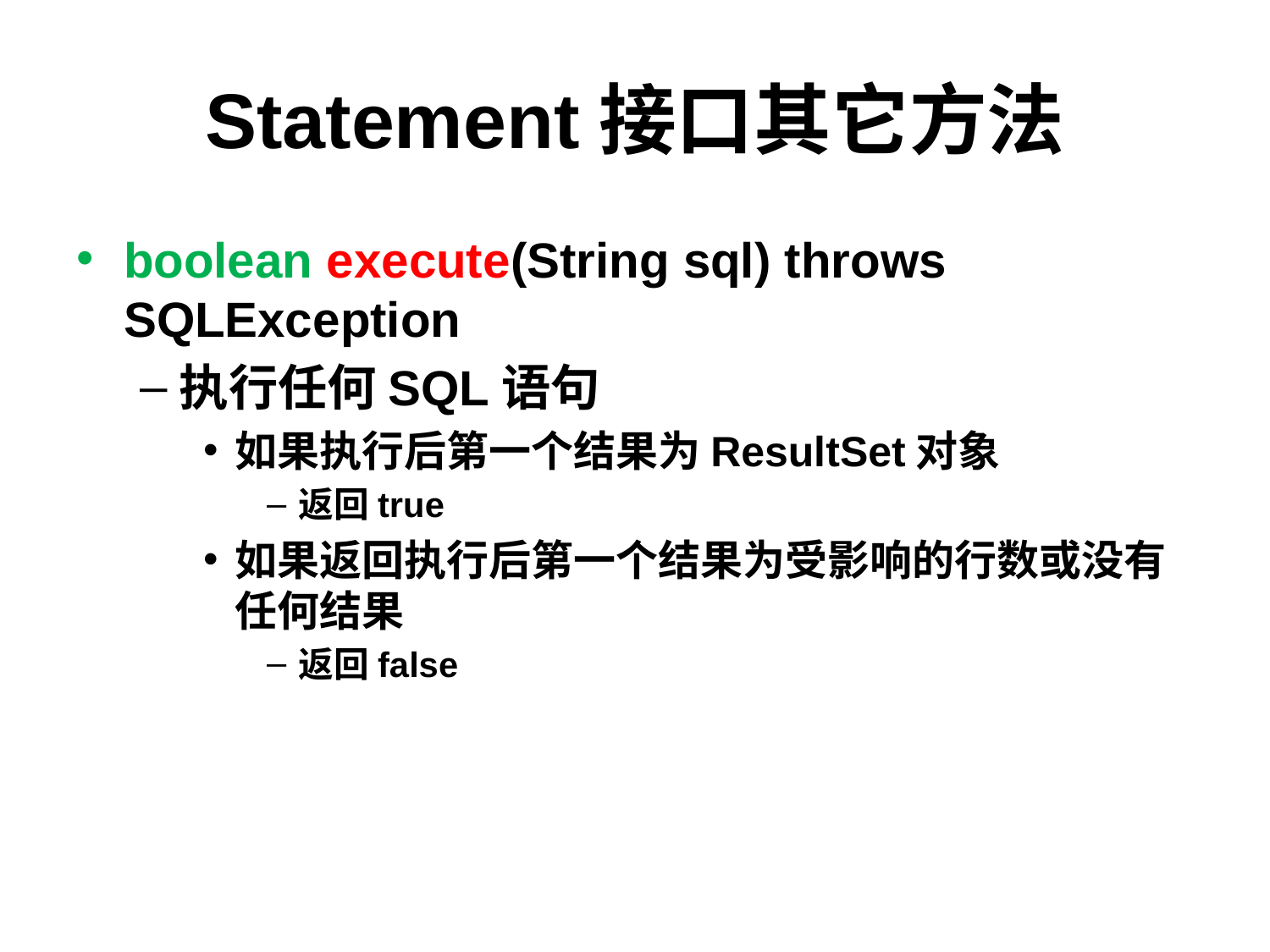

# Statement接口其它方法
boolean execute(String sql) throws SQLException
执行任何SQL语句
如果执行后第一个结果为ResultSet对象
返回true
如果返回执行后第一个结果为受影响的行数或没有任何结果
返回false